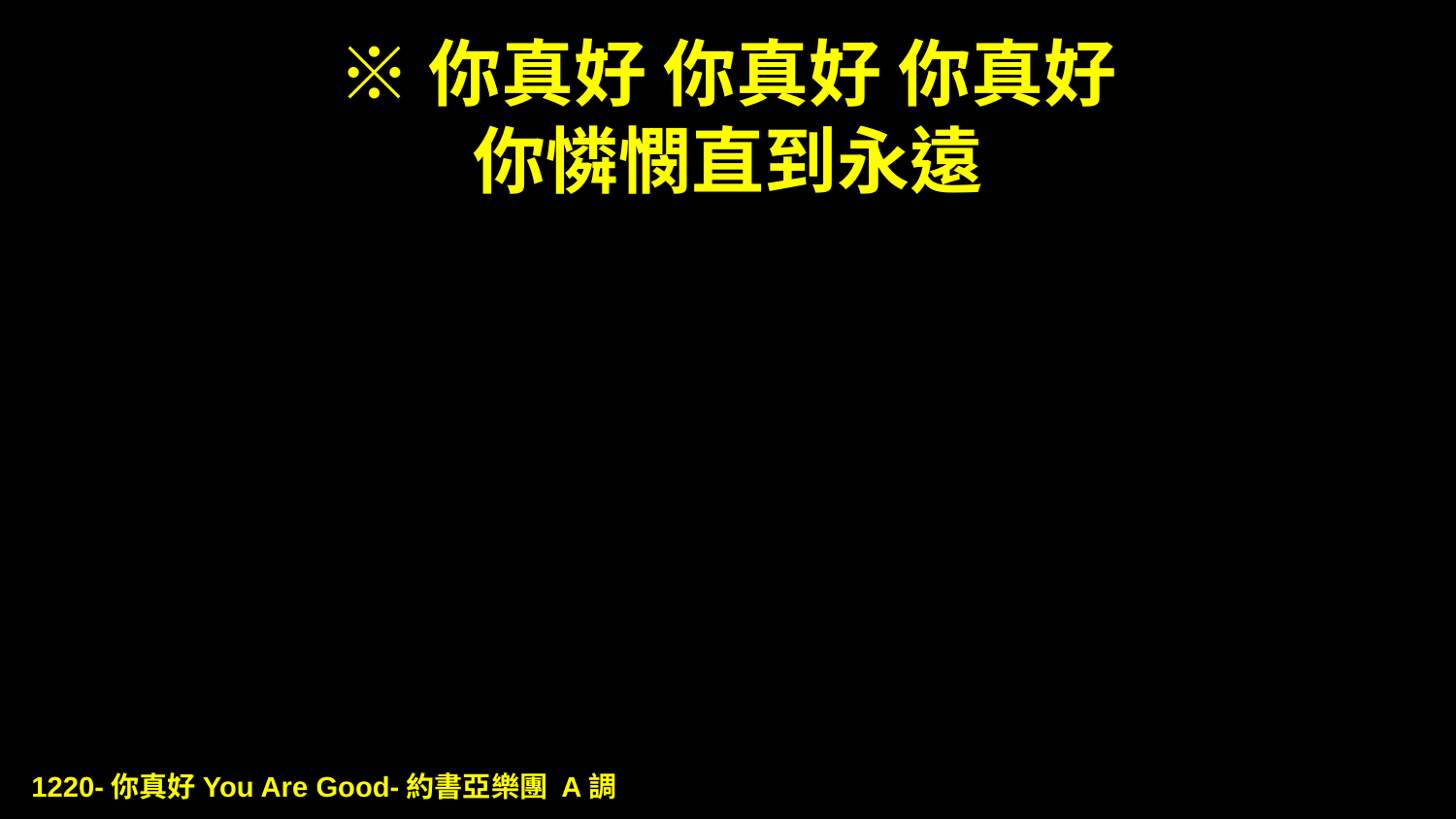

# ※你真好 你真好 你真好 你憐憫直到永遠
1220-你真好You Are Good-約書亞樂團 A調